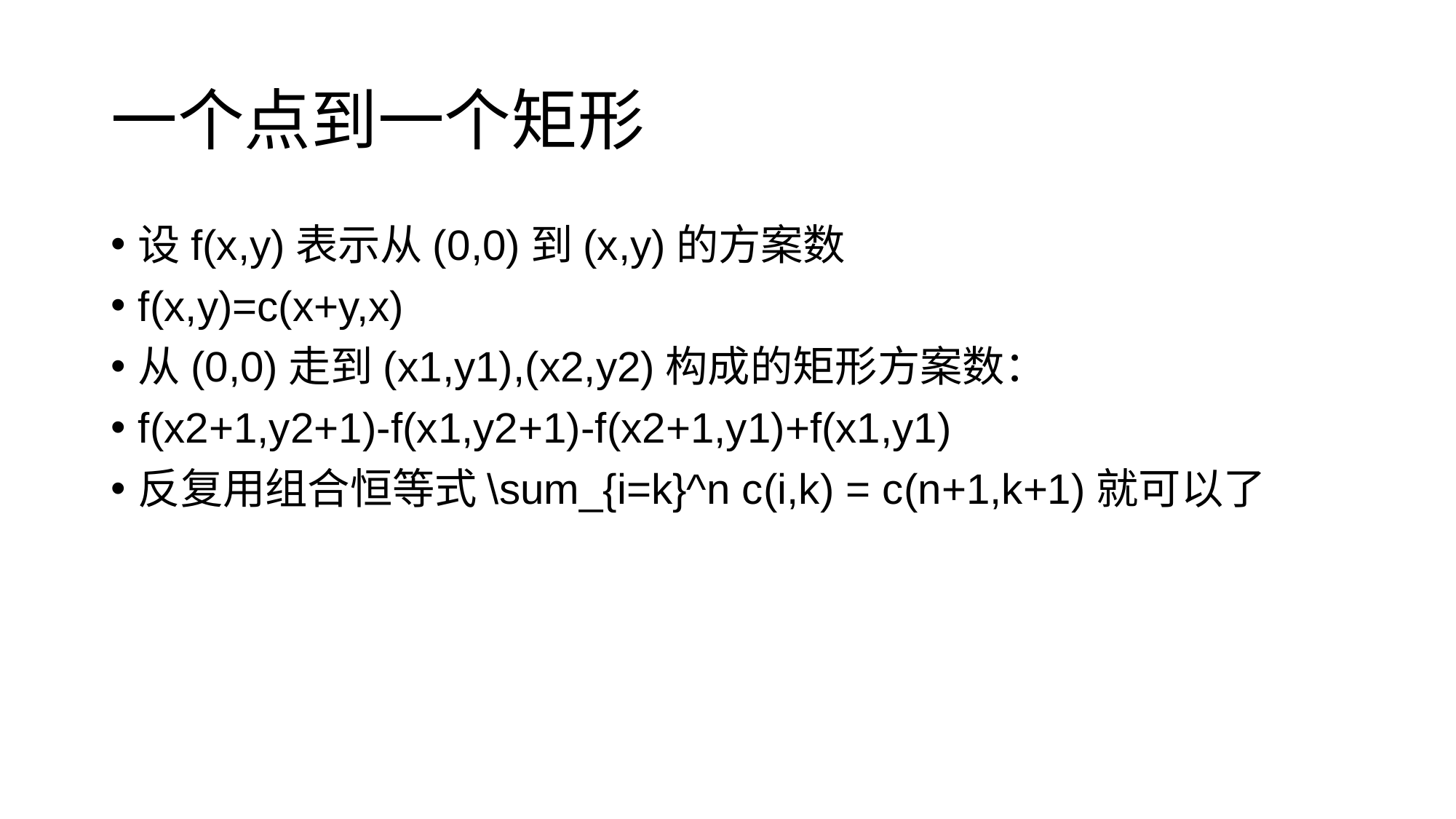

# 一个点到一个矩形
设f(x,y)表示从(0,0)到(x,y)的方案数
f(x,y)=c(x+y,x)
从(0,0)走到(x1,y1),(x2,y2)构成的矩形方案数：
f(x2+1,y2+1)-f(x1,y2+1)-f(x2+1,y1)+f(x1,y1)
反复用组合恒等式\sum_{i=k}^n c(i,k) = c(n+1,k+1)就可以了